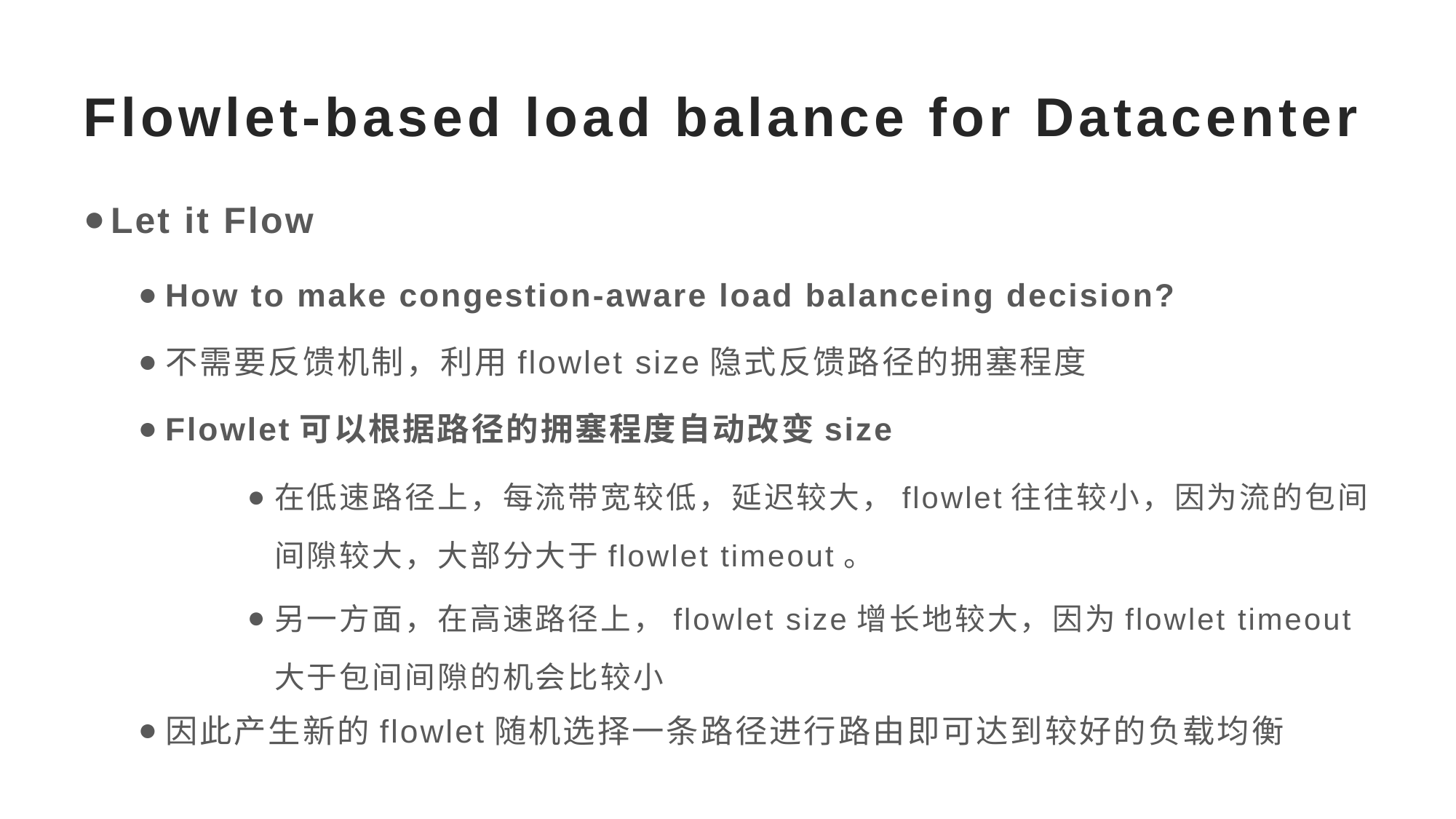

# Flowlet-based load balance for Datacenter
Let it Flow
How to make congestion-aware load balanceing decision?
不需要反馈机制，利用flowlet size隐式反馈路径的拥塞程度
Flowlet可以根据路径的拥塞程度自动改变size
在低速路径上，每流带宽较低，延迟较大，flowlet往往较小，因为流的包间间隙较大，大部分大于flowlet timeout。
另一方面，在高速路径上，flowlet size增长地较大，因为flowlet timeout大于包间间隙的机会比较小
因此产生新的flowlet随机选择一条路径进行路由即可达到较好的负载均衡